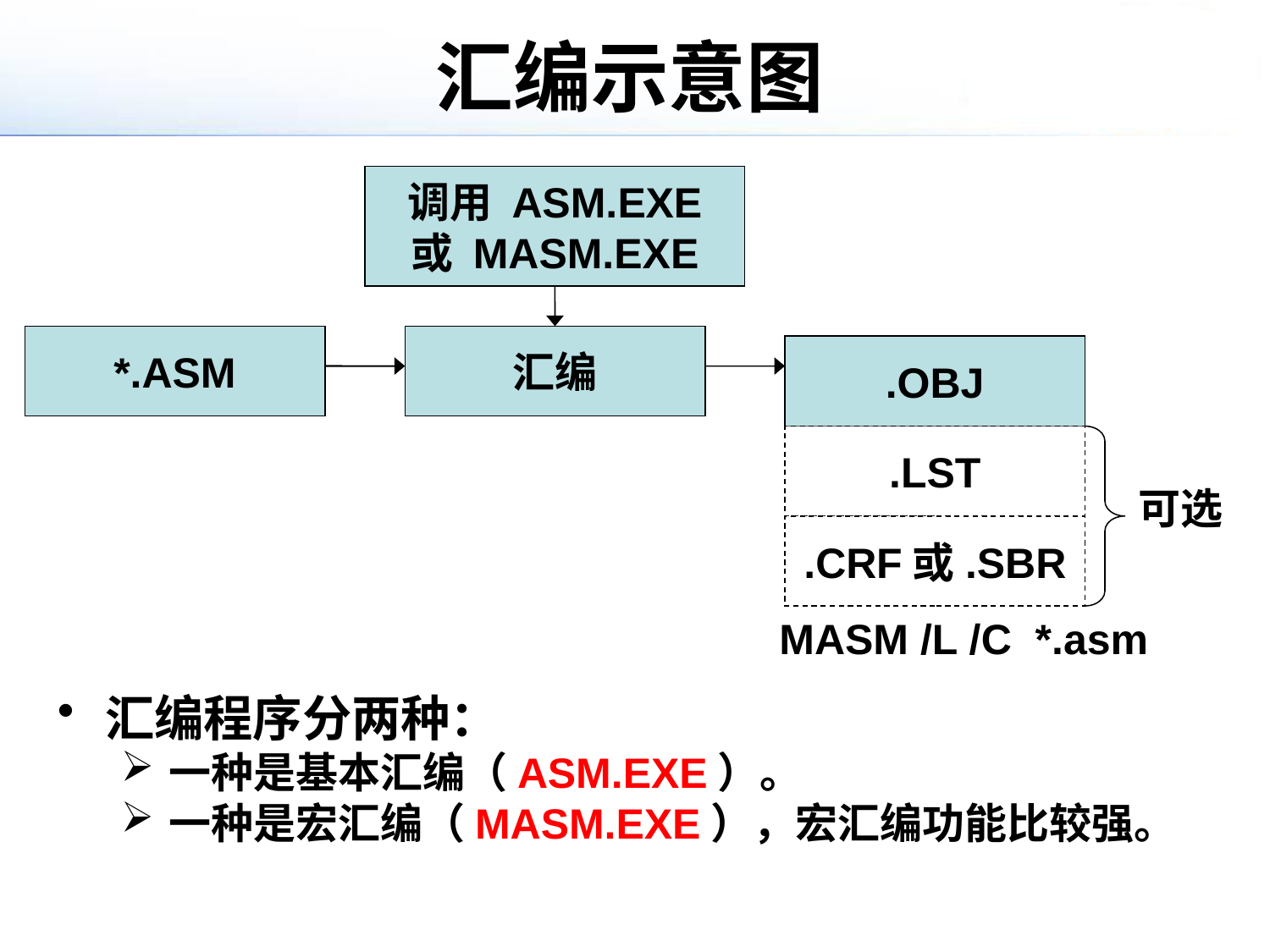

# 汇编示意图
调用 ASM.EXE
或 MASM.EXE

*.ASM
汇编
.OBJ

.LST

可选
.CRF或.SBR
MASM /L /C  *.asm
汇编程序分两种：
一种是基本汇编（ASM.EXE）。
一种是宏汇编（MASM.EXE），宏汇编功能比较强。